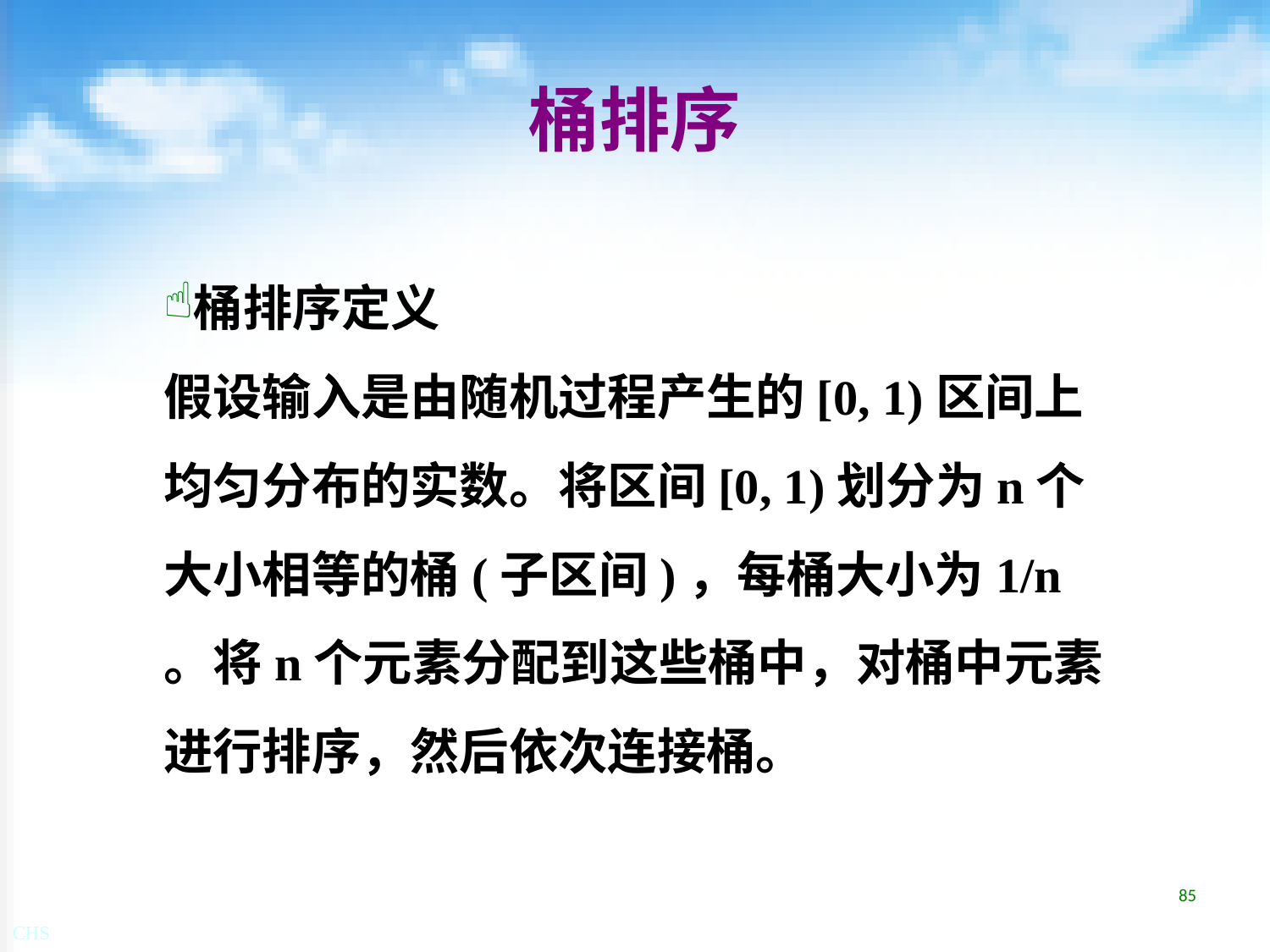

# 桶排序
桶排序定义
假设输入是由随机过程产生的[0, 1)区间上均匀分布的实数。将区间[0, 1)划分为n个大小相等的桶(子区间)，每桶大小为1/n。将n个元素分配到这些桶中，对桶中元素进行排序，然后依次连接桶。
85